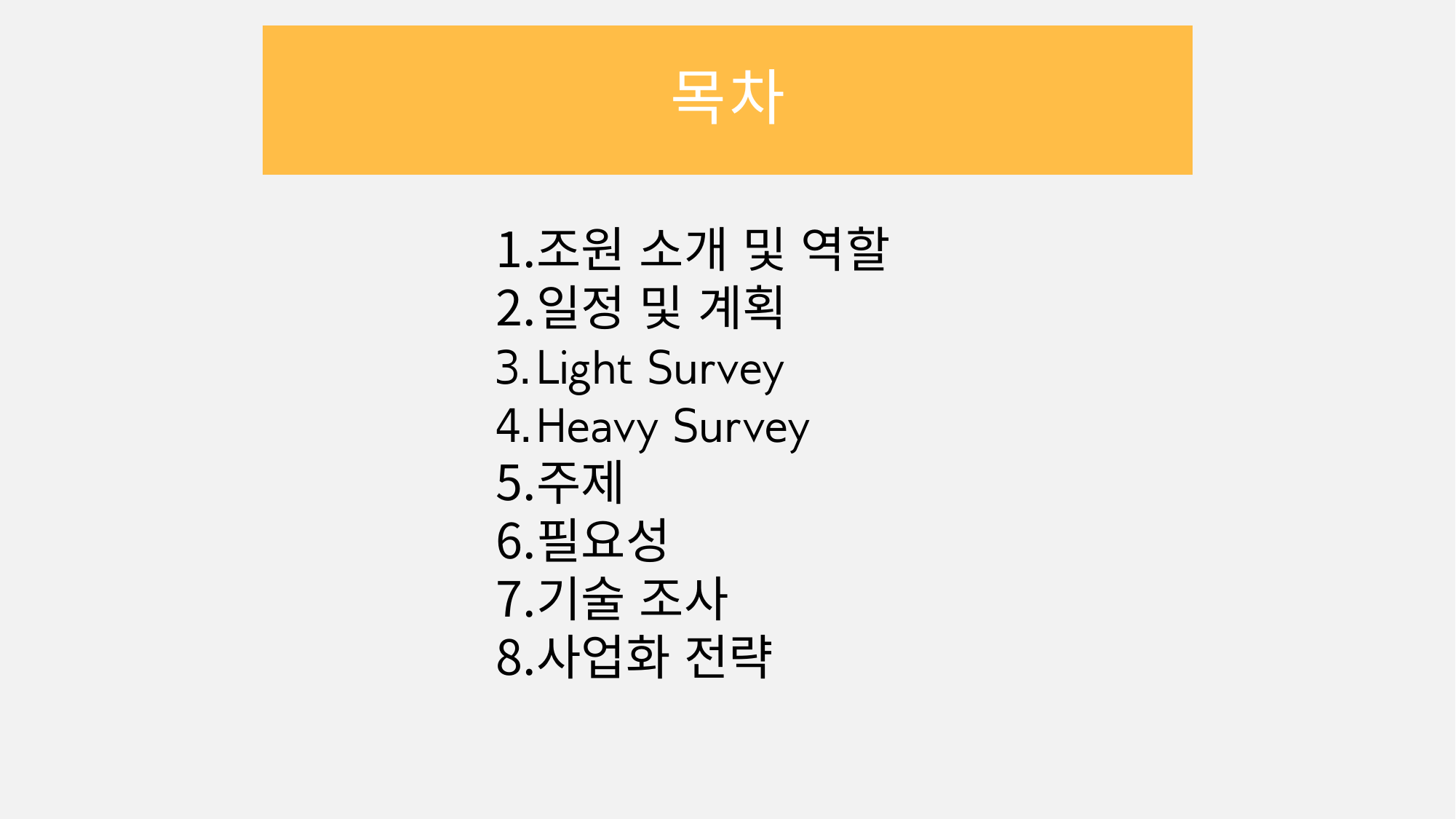

# 목차
조원 소개 및 역할
일정 및 계획
Light Survey
Heavy Survey
주제
필요성
기술 조사
사업화 전략